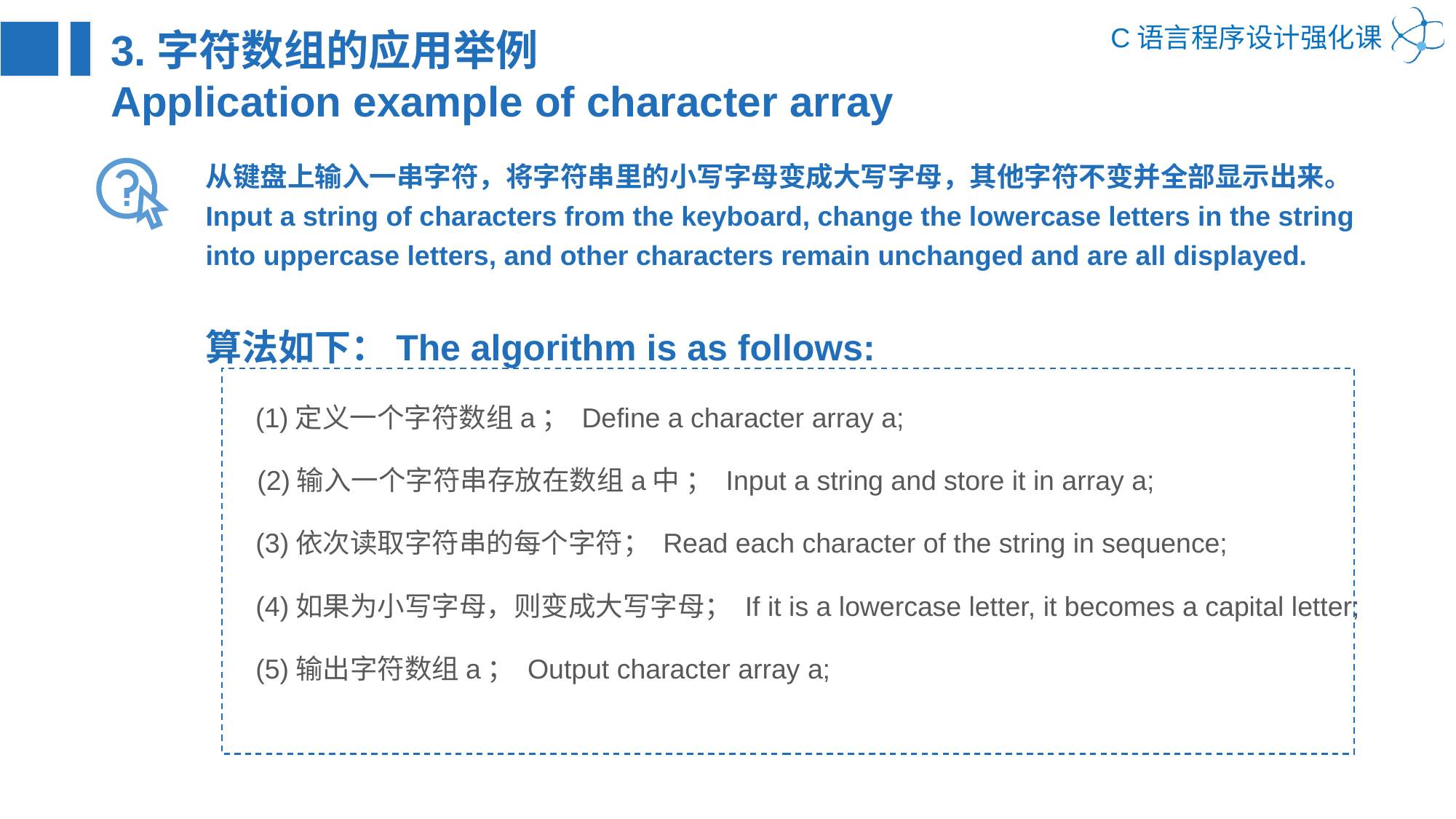

3.字符数组的应用举例
Application example of character array

从键盘上输入一串字符，将字符串里的小写字母变成大写字母，其他字符不变并全部显示出来。
Input a string of characters from the keyboard, change the lowercase letters in the string into uppercase letters, and other characters remain unchanged and are all displayed.

算法如下：The algorithm is as follows:

(1)定义一个字符数组a； Define a character array a;
(2)输入一个字符串存放在数组a中 ； Input a string and store it in array a;
(3)依次读取字符串的每个字符； Read each character of the string in sequence;
(4)如果为小写字母，则变成大写字母； If it is a lowercase letter, it becomes a capital letter;
(5)输出字符数组a； Output character array a;